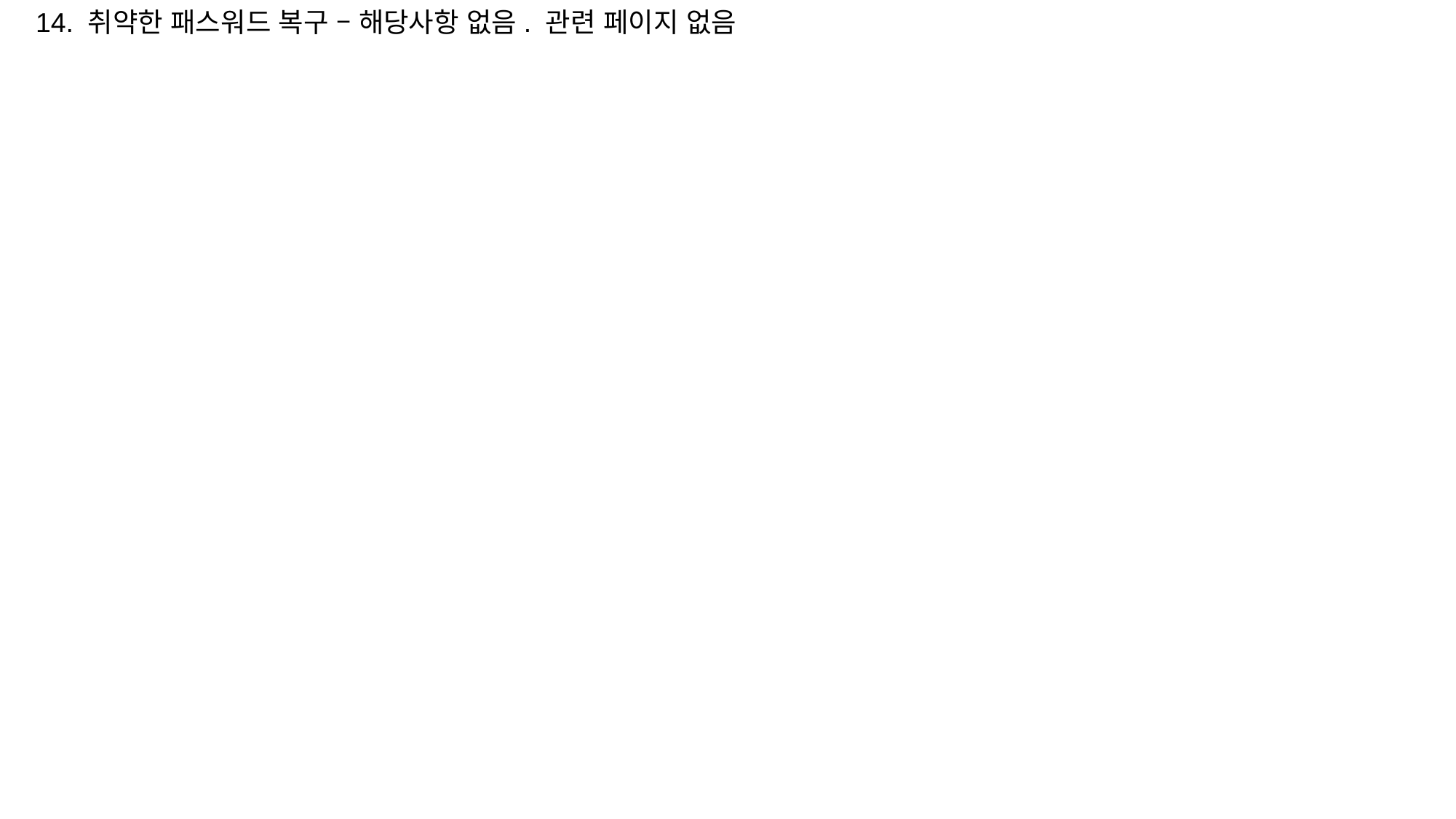

14. 취약한 패스워드 복구 – 해당사항 없음. 관련 페이지 없음